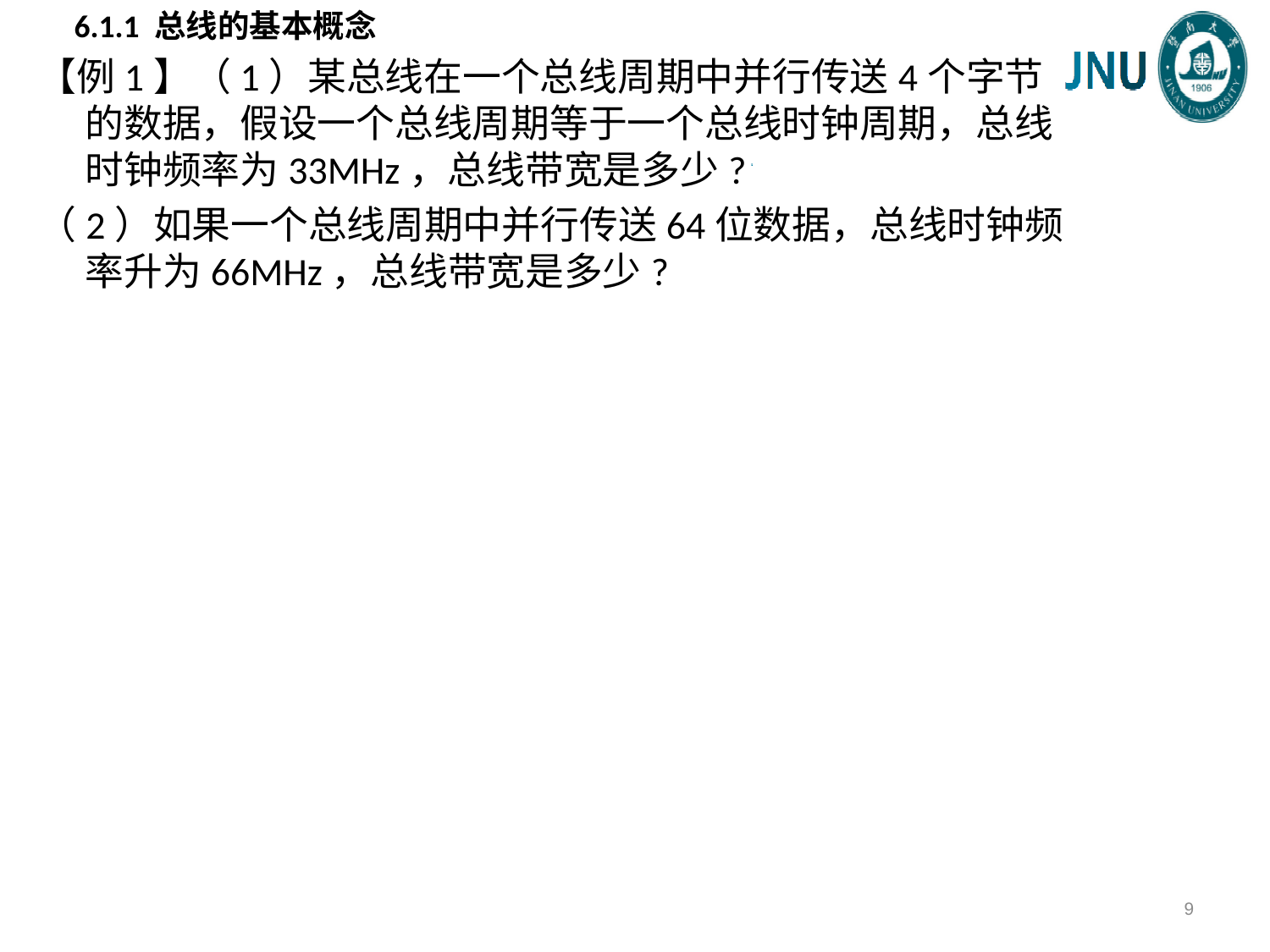

6.1.1 总线的基本概念
【例1】（1）某总线在一个总线周期中并行传送4个字节的数据，假设一个总线周期等于一个总线时钟周期，总线时钟频率为33MHz，总线带宽是多少?
（2）如果一个总线周期中并行传送64位数据，总线时钟频率升为66MHz，总线带宽是多少?

9